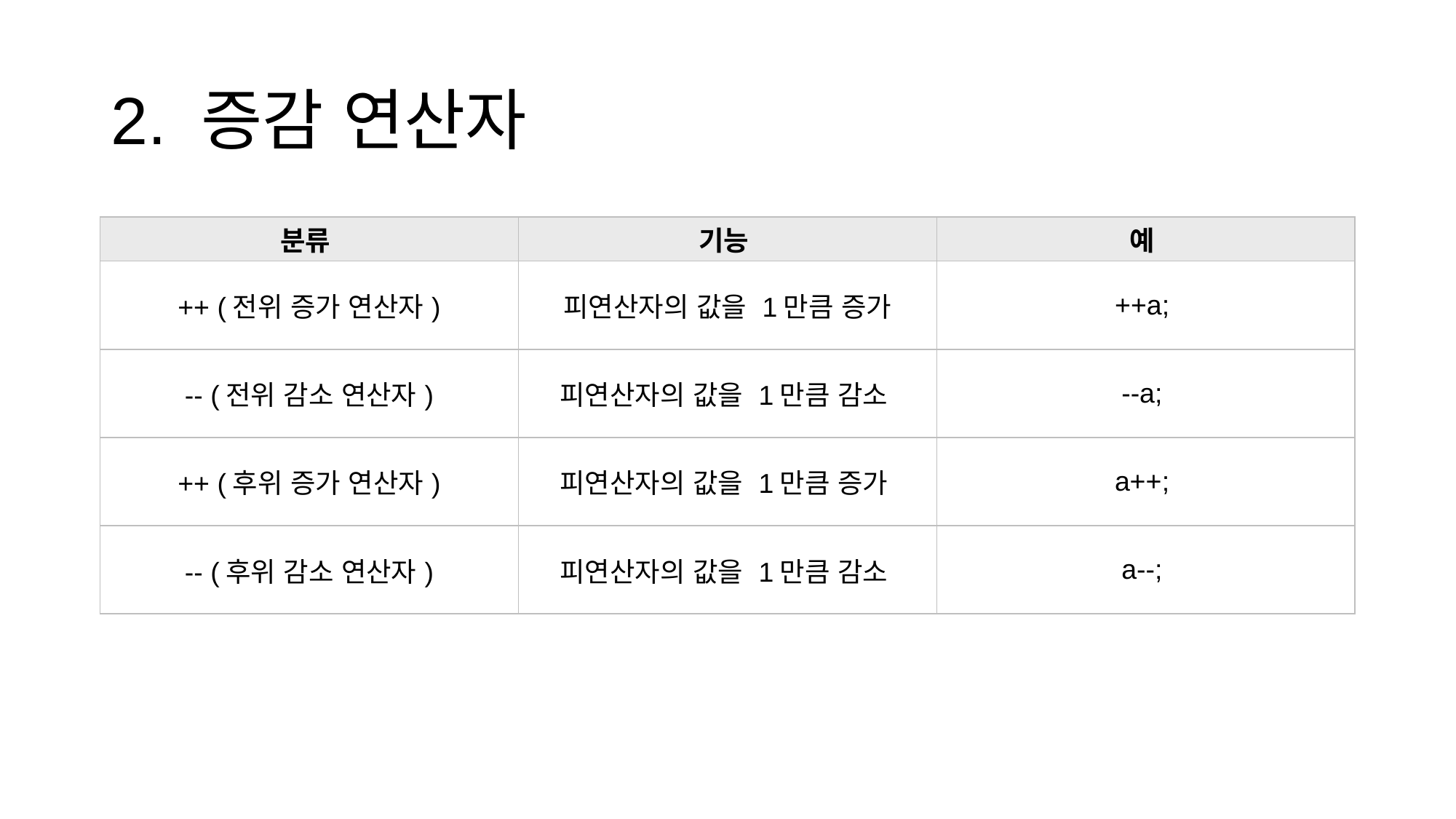

출처: http://blog.eairship.kr/129?category=442691 [누구나가 다 이해할 수 있는 프로그래밍 첫걸음]
# 2. 증감 연산자
| 분류 | 기능 | 예 |
| --- | --- | --- |
| ++ (전위 증가 연산자) | 피연산자의 값을 1만큼 증가 | ++a; |
| -- (전위 감소 연산자) | 피연산자의 값을 1만큼 감소 | --a; |
| ++ (후위 증가 연산자) | 피연산자의 값을 1만큼 증가 | a++; |
| -- (후위 감소 연산자) | 피연산자의 값을 1만큼 감소 | a--; |